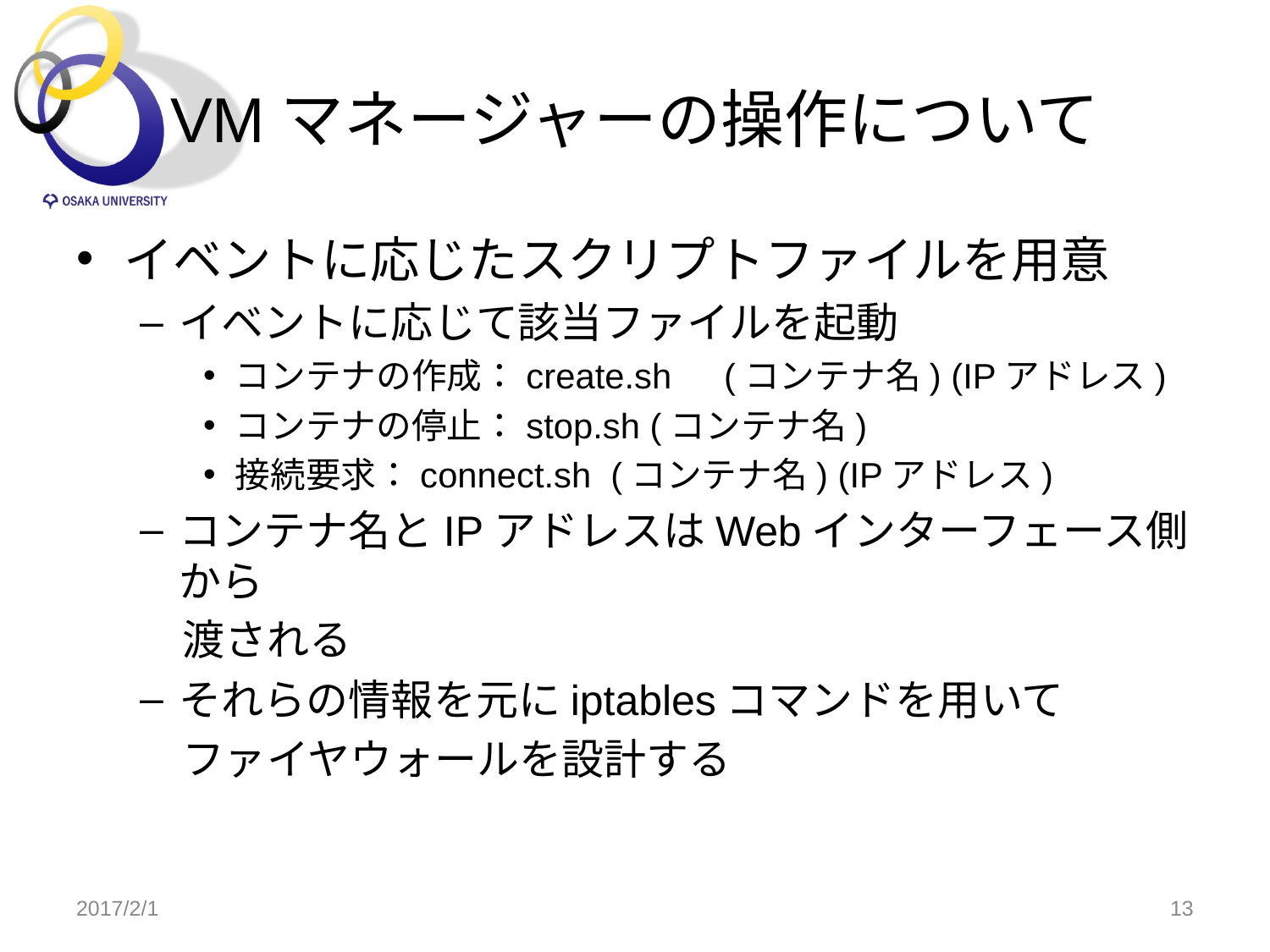

# VMマネージャーの操作について
イベントに応じたスクリプトファイルを用意
イベントに応じて該当ファイルを起動
コンテナの作成：create.sh　(コンテナ名) (IPアドレス)
コンテナの停止：stop.sh (コンテナ名)
接続要求：connect.sh  (コンテナ名) (IPアドレス)
コンテナ名とIPアドレスはWebインターフェース側から
　渡される
それらの情報を元にiptablesコマンドを用いて
　ファイヤウォールを設計する

2017/2/1
13